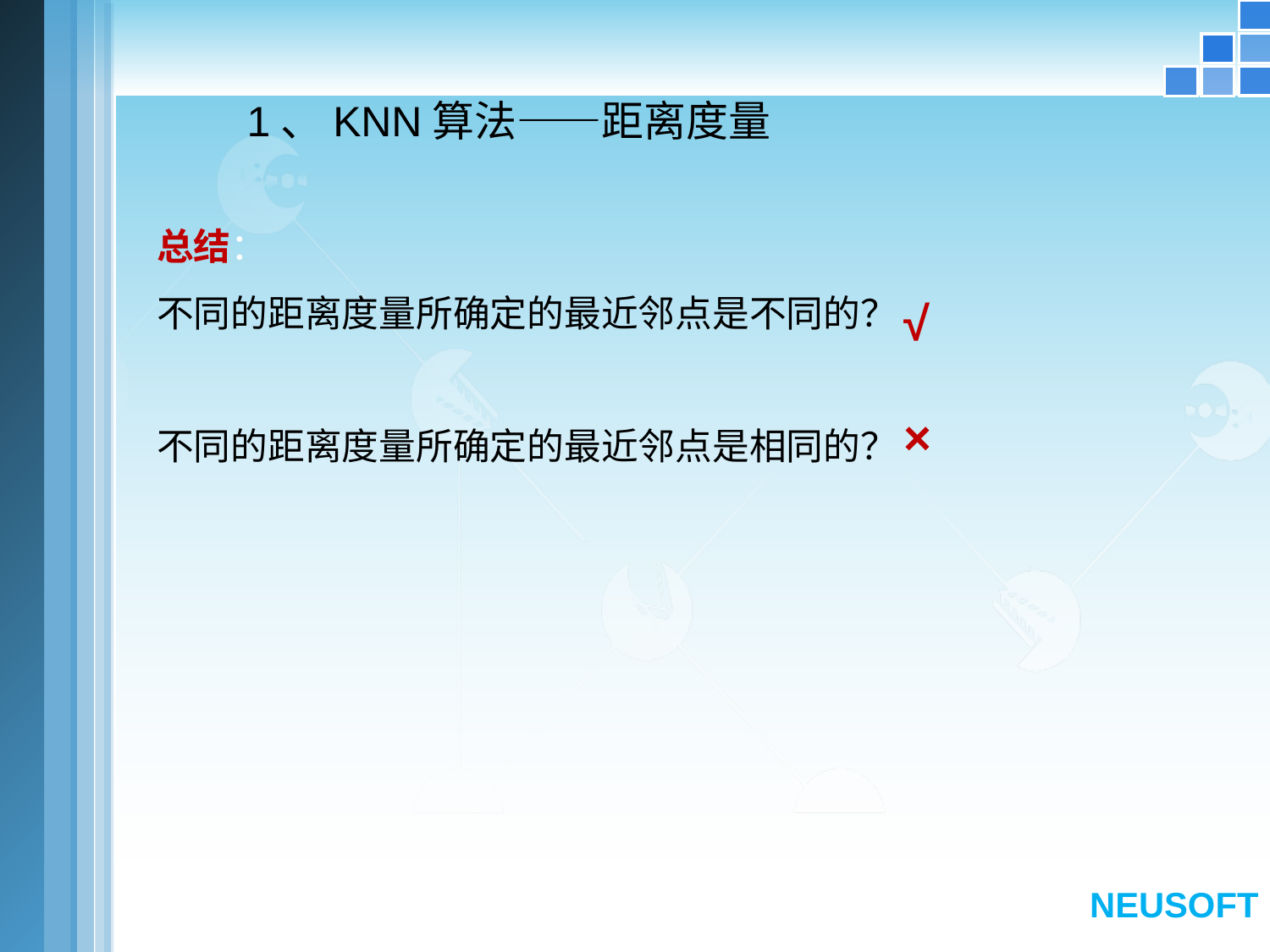

# 1、KNN算法——距离度量
总结：
不同的距离度量所确定的最近邻点是不同的？

不同的距离度量所确定的最近邻点是相同的？
√

×